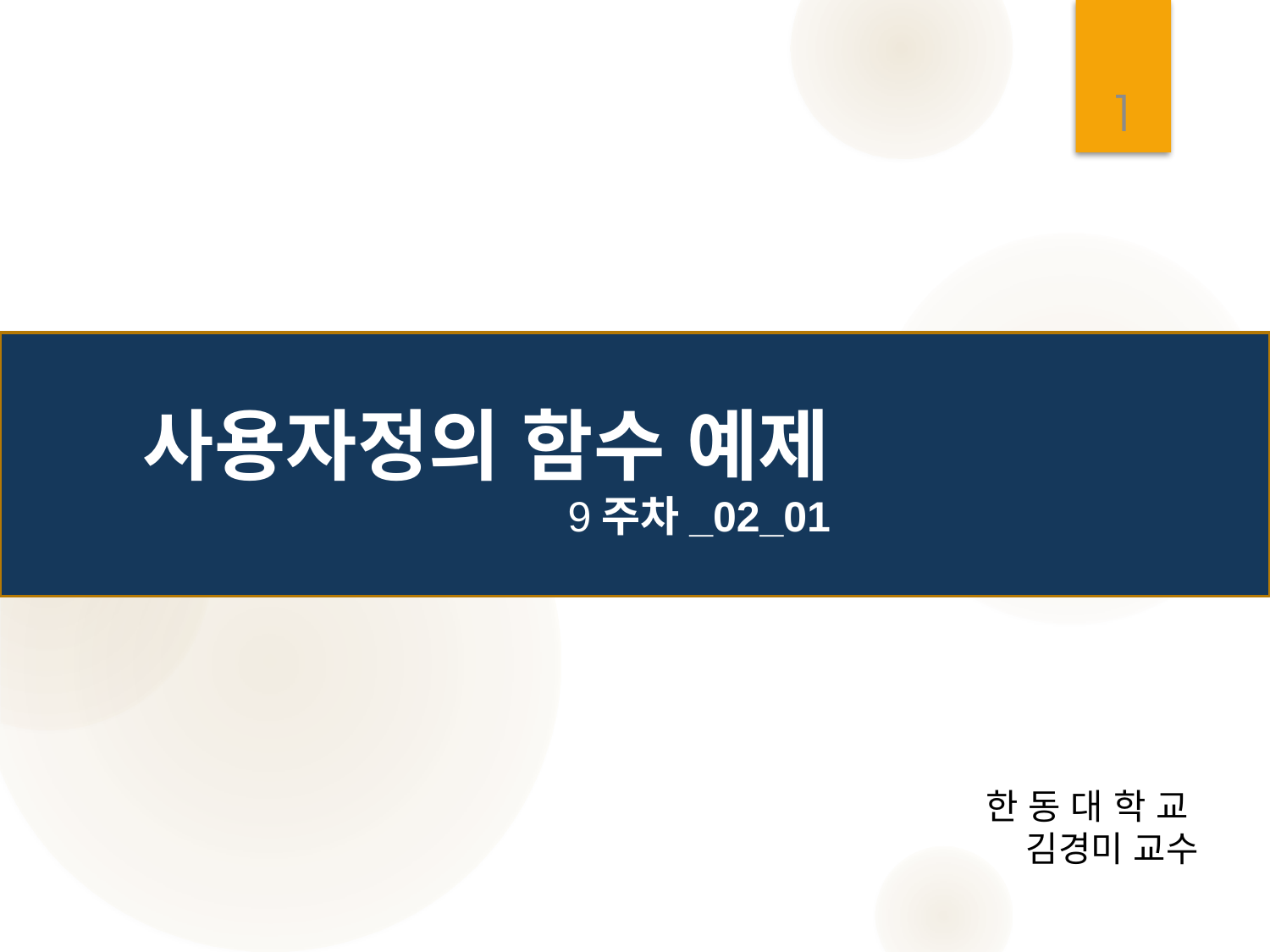

1

# 사용자정의 함수 예제 9주차_02_01
한 동 대 학 교
김경미 교수